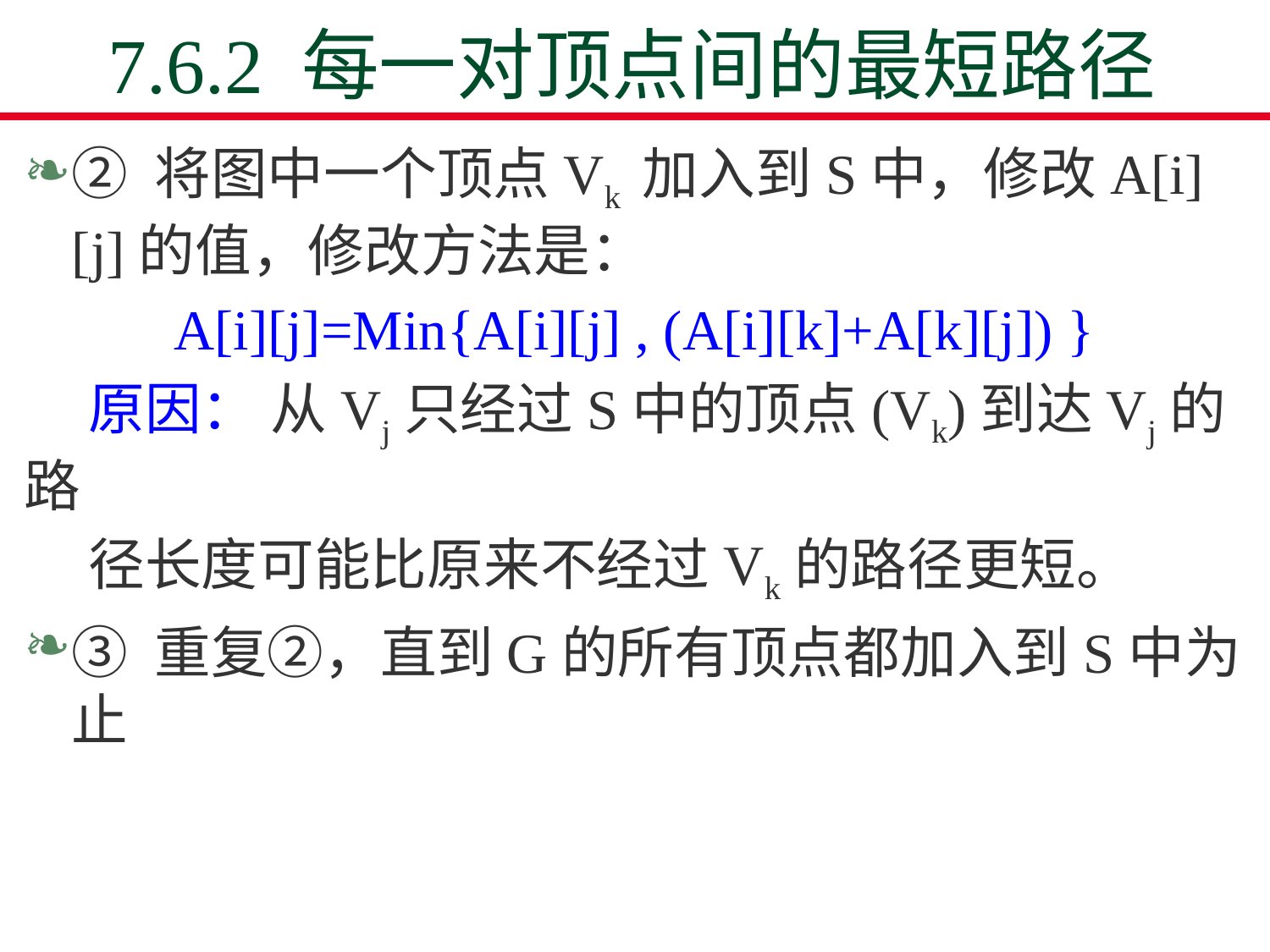

# 7.6.2 每一对顶点间的最短路径
② 将图中一个顶点Vk 加入到S中，修改A[i][j]的值，修改方法是：
A[i][j]=Min{A[i][j] , (A[i][k]+A[k][j]) }
    原因： 从Vj只经过S中的顶点(Vk)到达Vj的路
    径长度可能比原来不经过Vk的路径更短。
③ 重复②，直到G的所有顶点都加入到S中为止